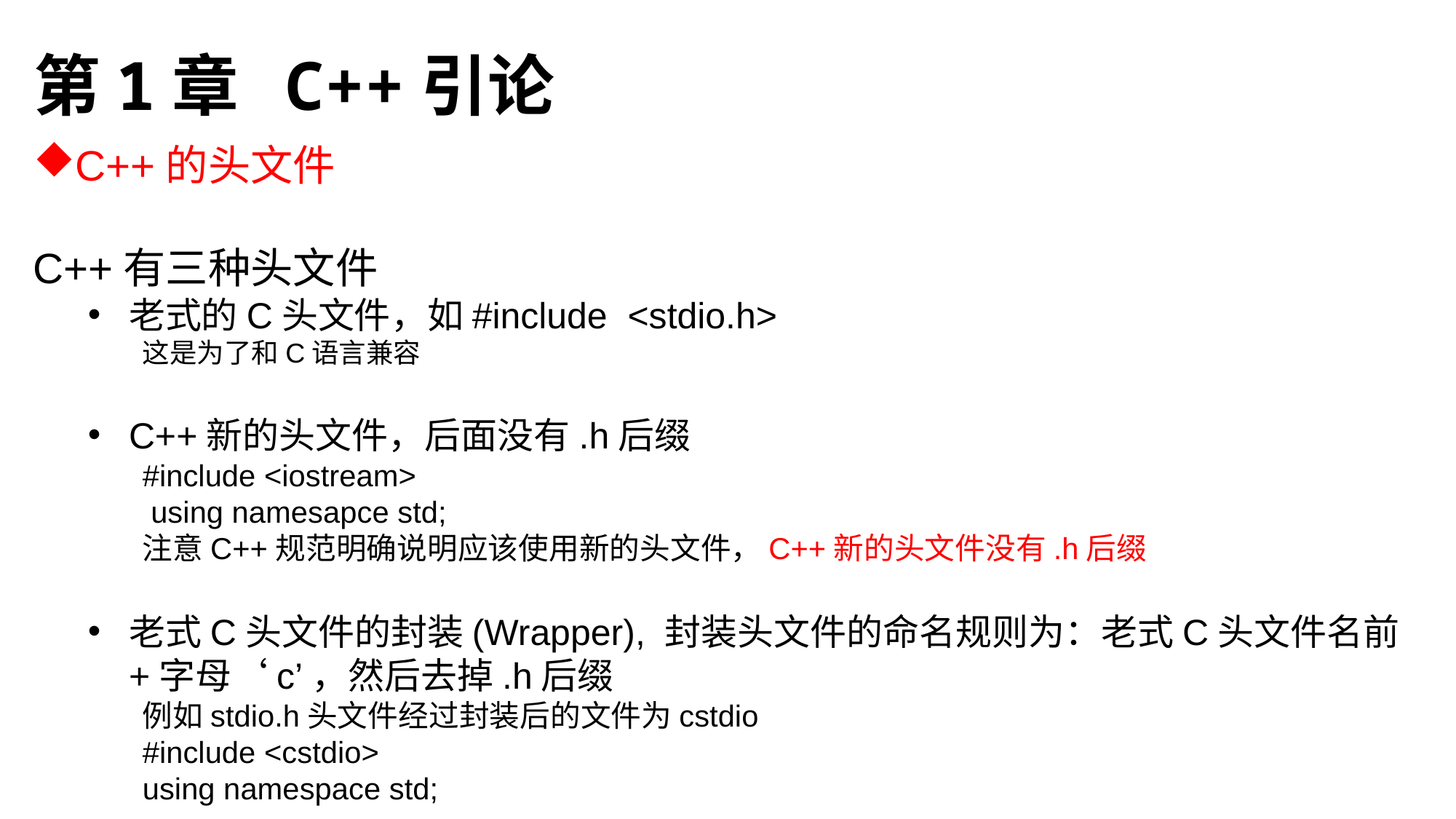

# 第1章  C++引论
C++的头文件

C++有三种头文件
老式的C头文件，如#include  <stdio.h>
这是为了和C语言兼容

C++新的头文件，后面没有.h后缀
#include <iostream>
 using namesapce std;
注意C++规范明确说明应该使用新的头文件，C++新的头文件没有.h后缀

老式C头文件的封装(Wrapper), 封装头文件的命名规则为：老式C头文件名前+字母‘c’，然后去掉.h后缀
例如stdio.h头文件经过封装后的文件为cstdio
#include <cstdio>
using namespace std;